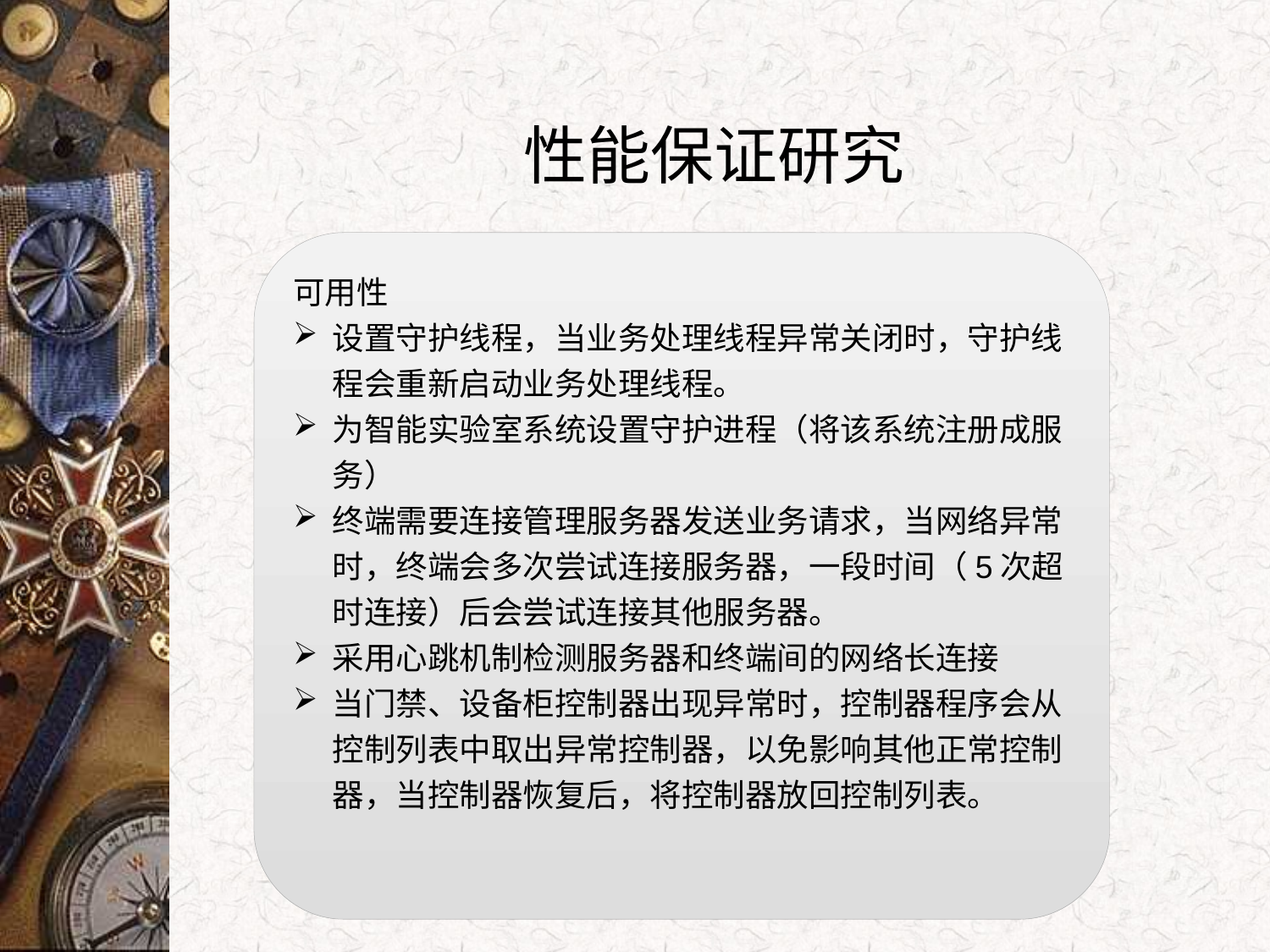

# 性能保证研究
可用性
设置守护线程，当业务处理线程异常关闭时，守护线程会重新启动业务处理线程。
为智能实验室系统设置守护进程（将该系统注册成服务）
终端需要连接管理服务器发送业务请求，当网络异常时，终端会多次尝试连接服务器，一段时间（5次超时连接）后会尝试连接其他服务器。
采用心跳机制检测服务器和终端间的网络长连接
当门禁、设备柜控制器出现异常时，控制器程序会从控制列表中取出异常控制器，以免影响其他正常控制器，当控制器恢复后，将控制器放回控制列表。